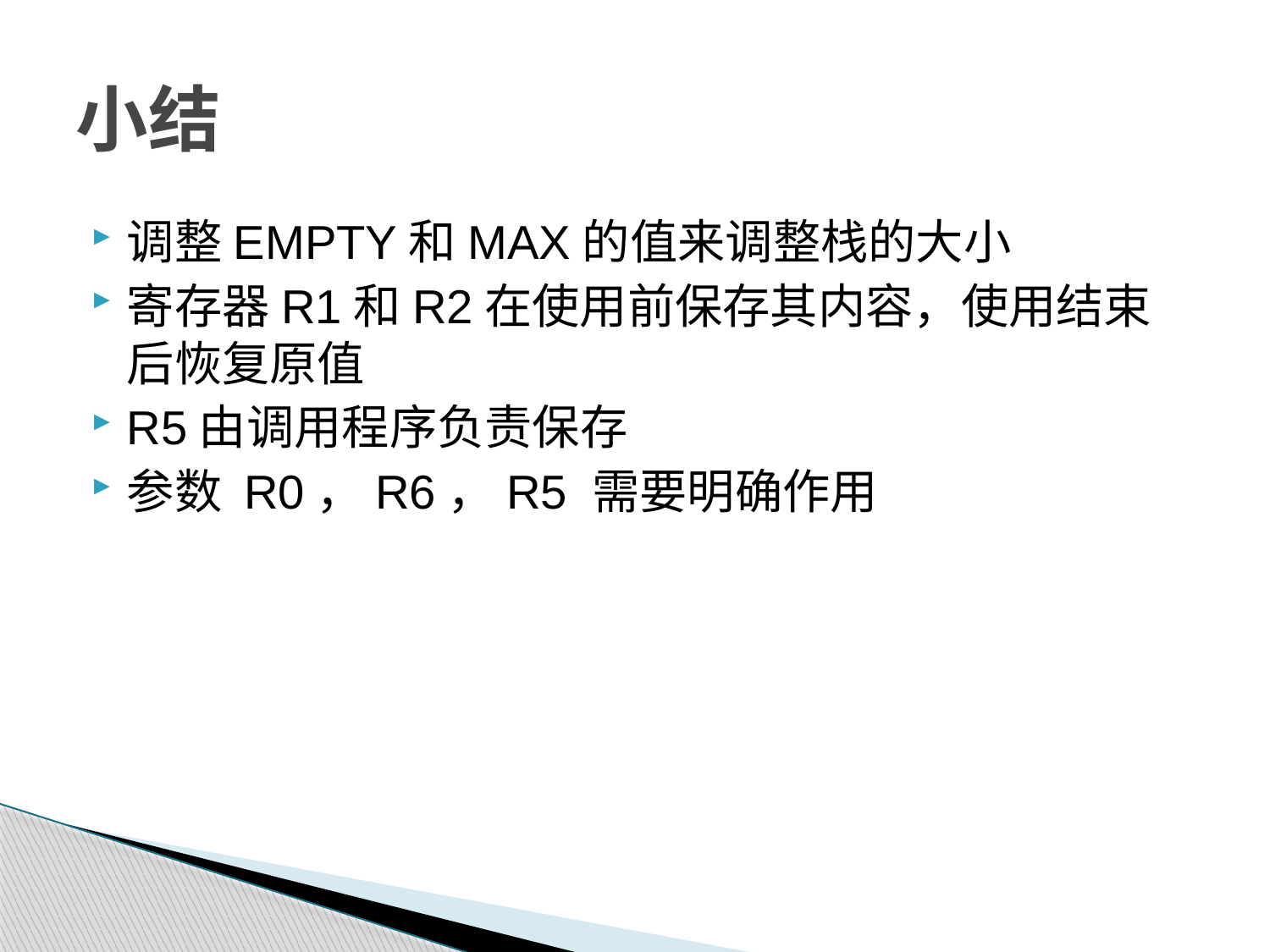

# 小结
调整EMPTY和MAX的值来调整栈的大小
寄存器R1和R2在使用前保存其内容，使用结束后恢复原值
R5由调用程序负责保存
参数 R0，R6，R5 需要明确作用